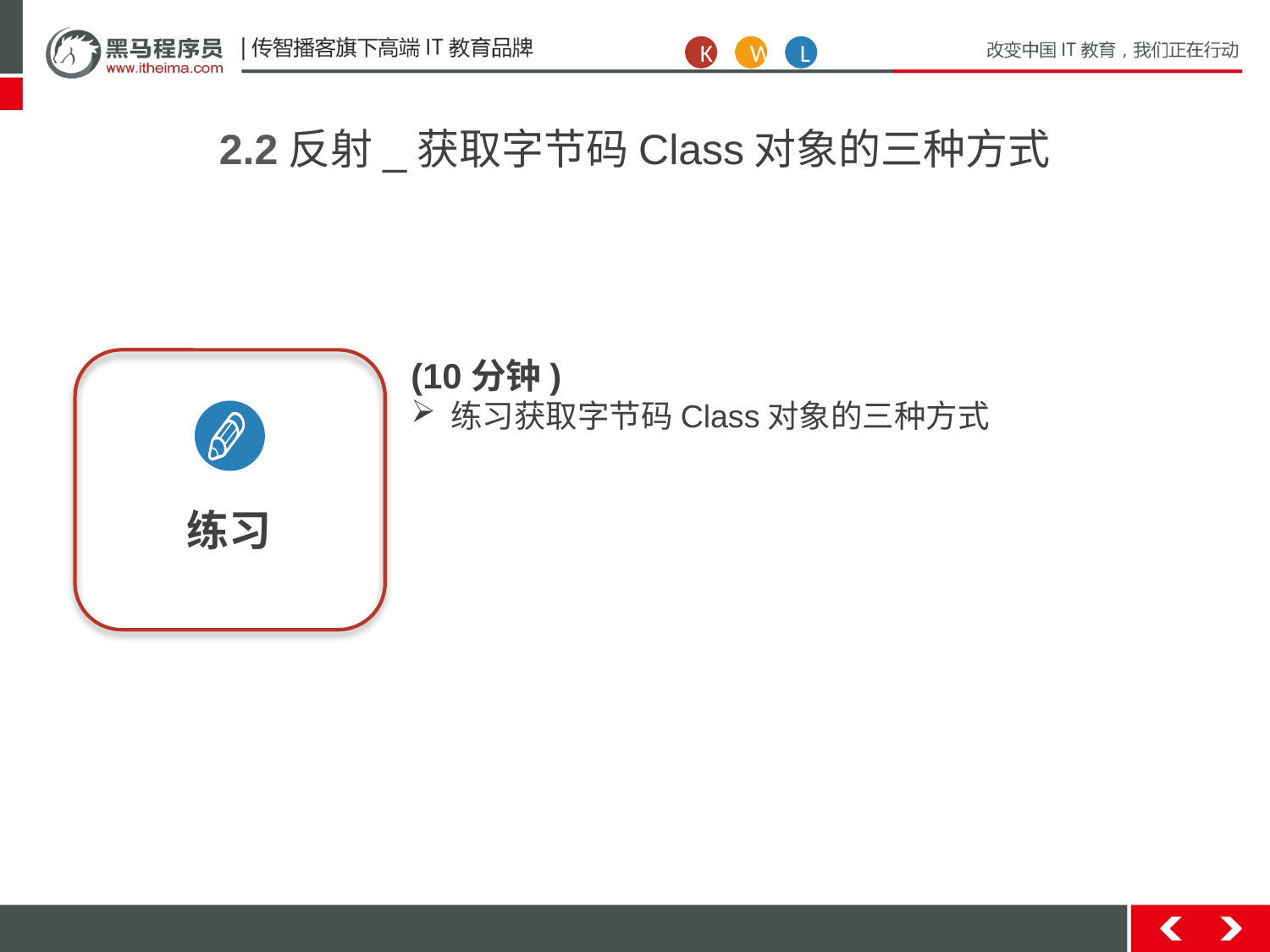

K
W
L
2.2反射_获取字节码Class对象的三种方式

(10分钟)
练习获取字节码Class对象的三种方式

练习